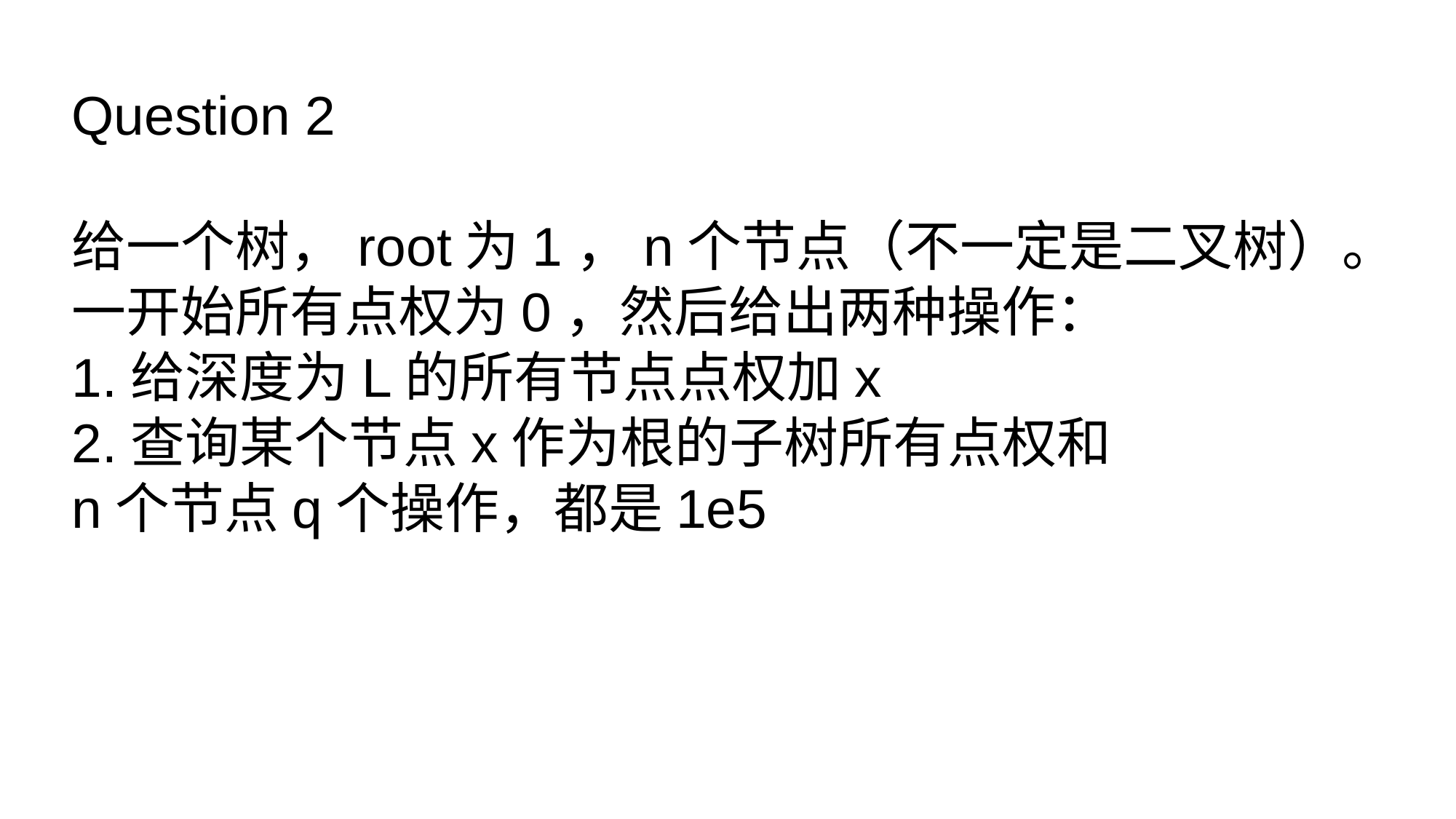

Question 2

给一个树，root为1，n个节点（不一定是二叉树）。一开始所有点权为0，然后给出两种操作：
1.给深度为L的所有节点点权加x
2.查询某个节点x作为根的子树所有点权和
n个节点q个操作，都是1e5